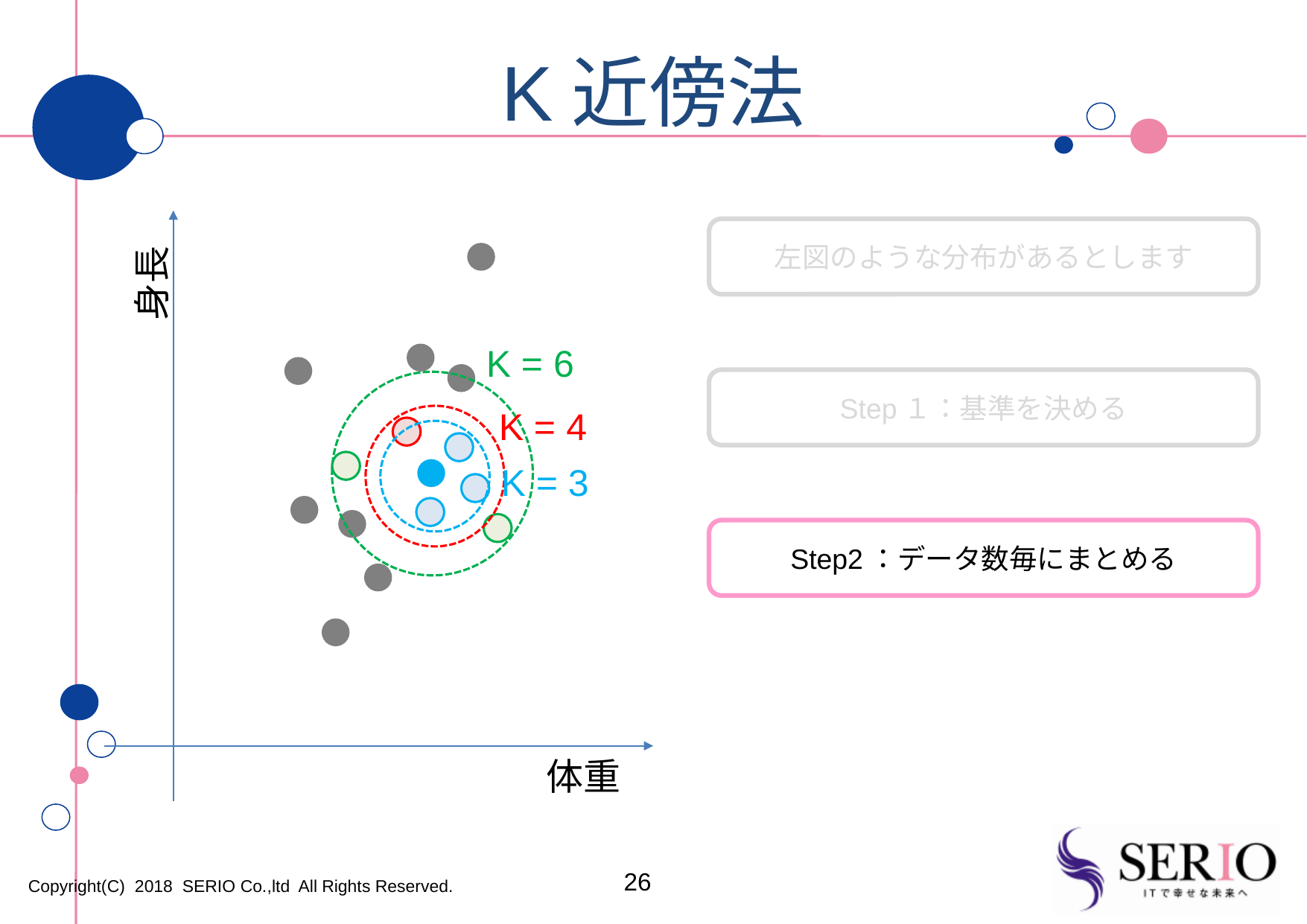

# K近傍法

身長
K = 6

K = 4

K = 3

体重
左図のような分布があるとします
Step１：基準を決める
Step2：データ数毎にまとめる
26